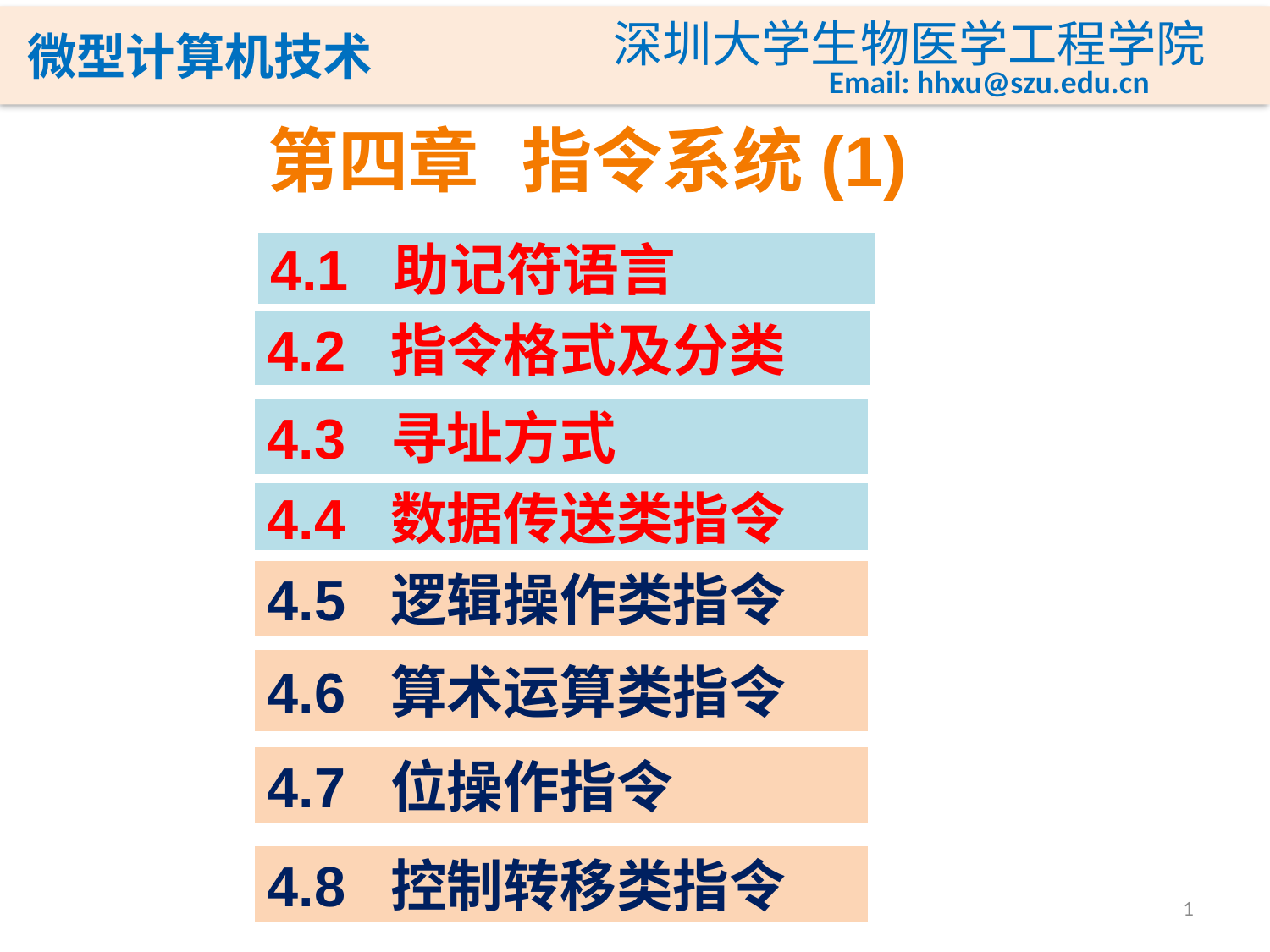

# 第四章	指令系统(1)
4.1  助记符语言
4.2  指令格式及分类
4.3  寻址方式
4.4  数据传送类指令
4.5  逻辑操作类指令
4.6  算术运算类指令
4.7  位操作指令
4.8  控制转移类指令
1